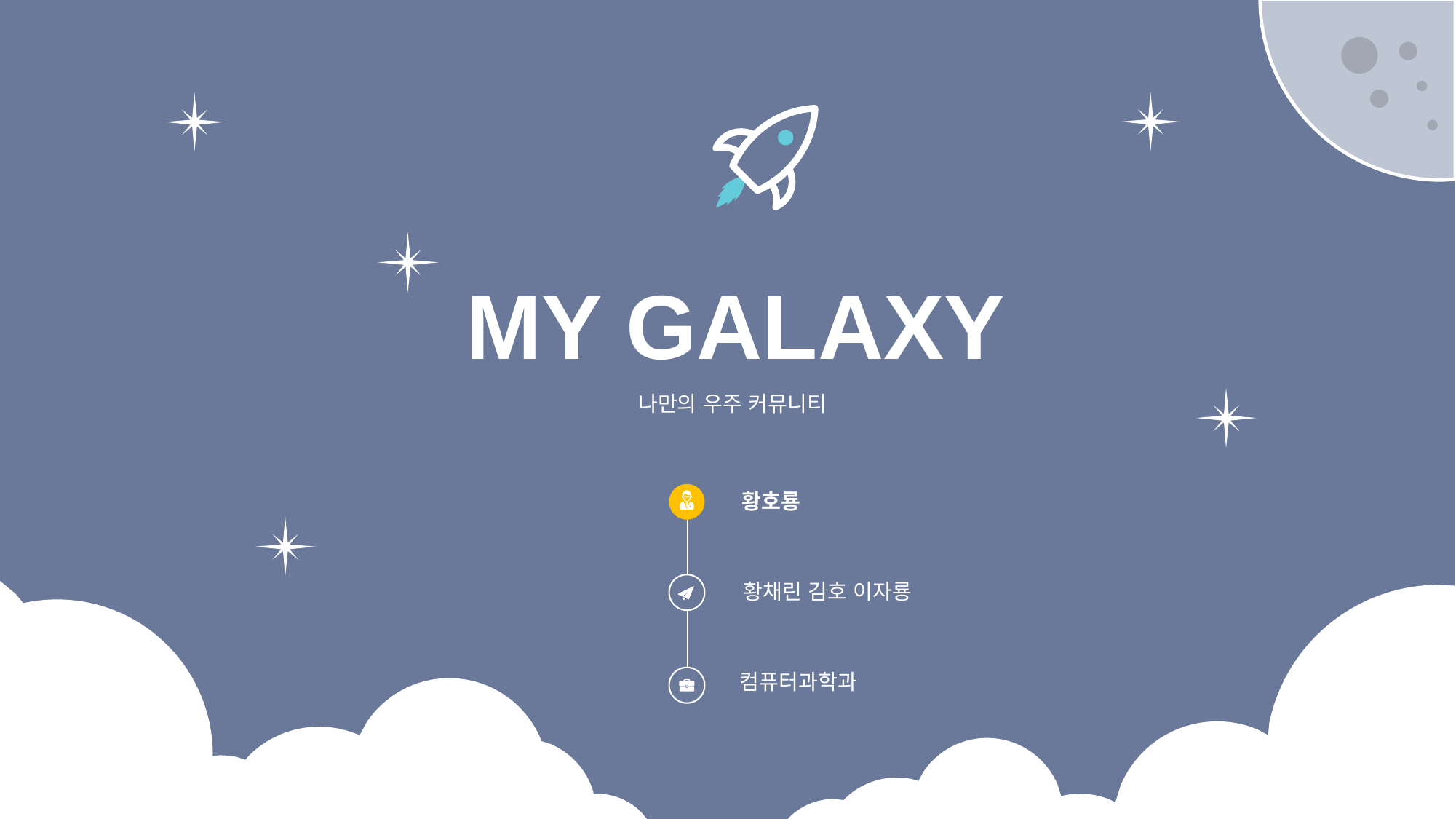

MY GALAXY
나만의 우주 커뮤니티

황호룡

황채린 김호 이자룡

컴퓨터과학과